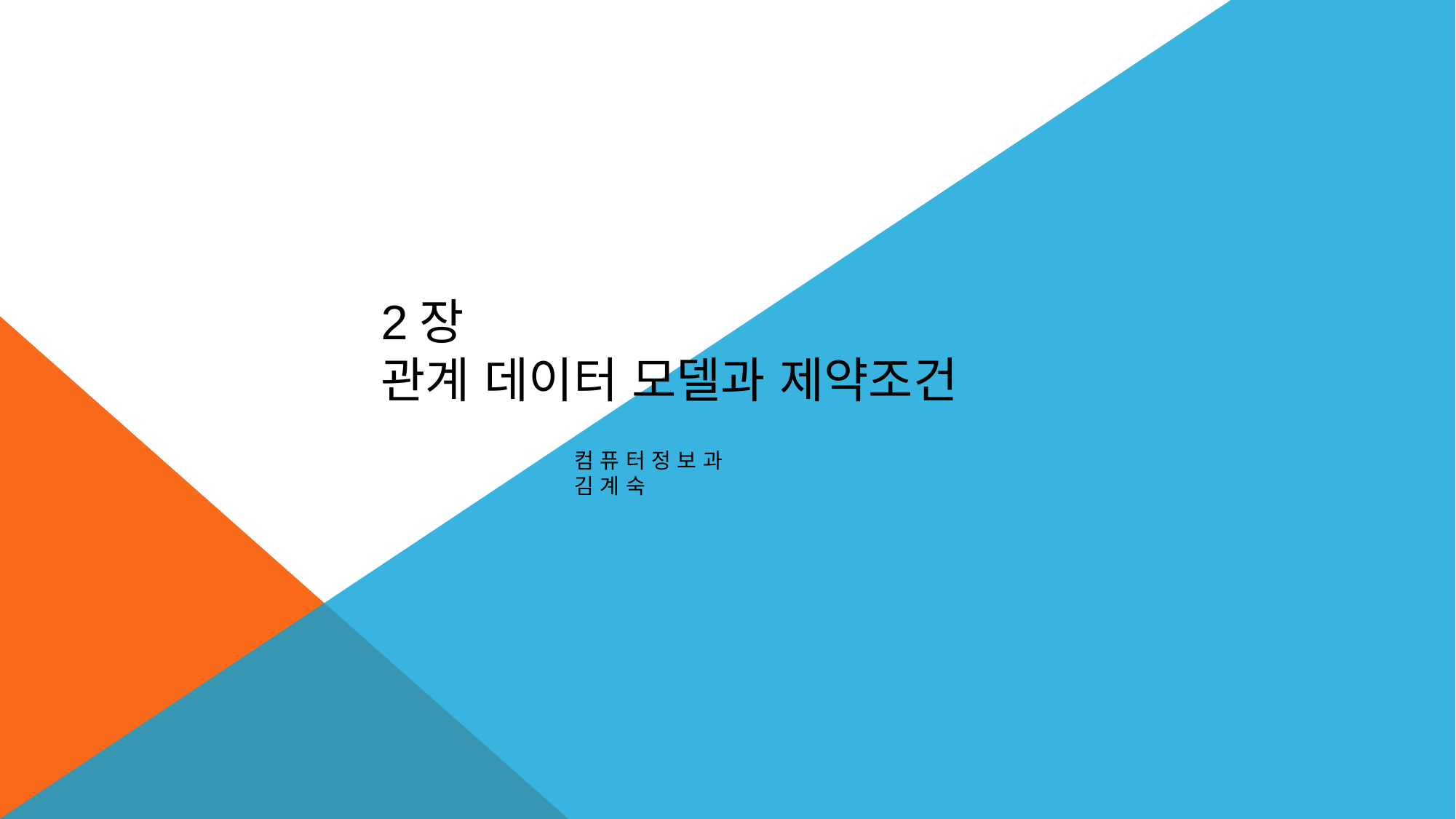

# 2장 관계 데이터 모델과 제약조건
컴퓨터정보과
김계숙